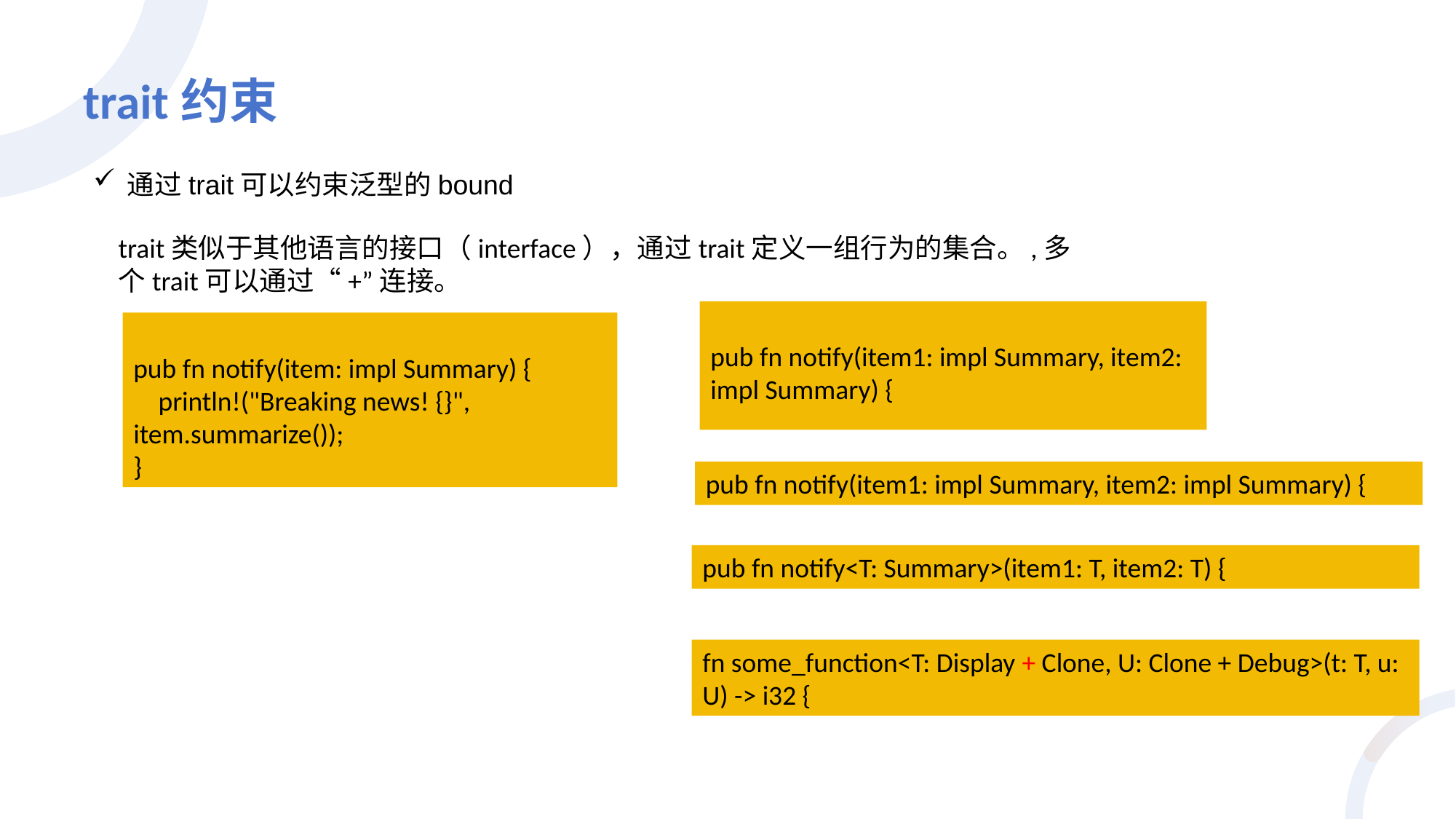

# trait约束
通过trait可以约束泛型的bound
trait类似于其他语言的接口（interface），通过trait定义一组行为的集合。,多个trait可以通过“+”连接。

pub fn notify(item1: impl Summary, item2: impl Summary) {

pub fn notify(item: impl Summary) {
    println!("Breaking news! {}",    item.summarize());
}
pub fn notify(item1: impl Summary, item2: impl Summary) {
pub fn notify<T: Summary>(item1: T, item2: T) {
fn some_function<T: Display + Clone, U: Clone + Debug>(t: T, u: U) -> i32 {